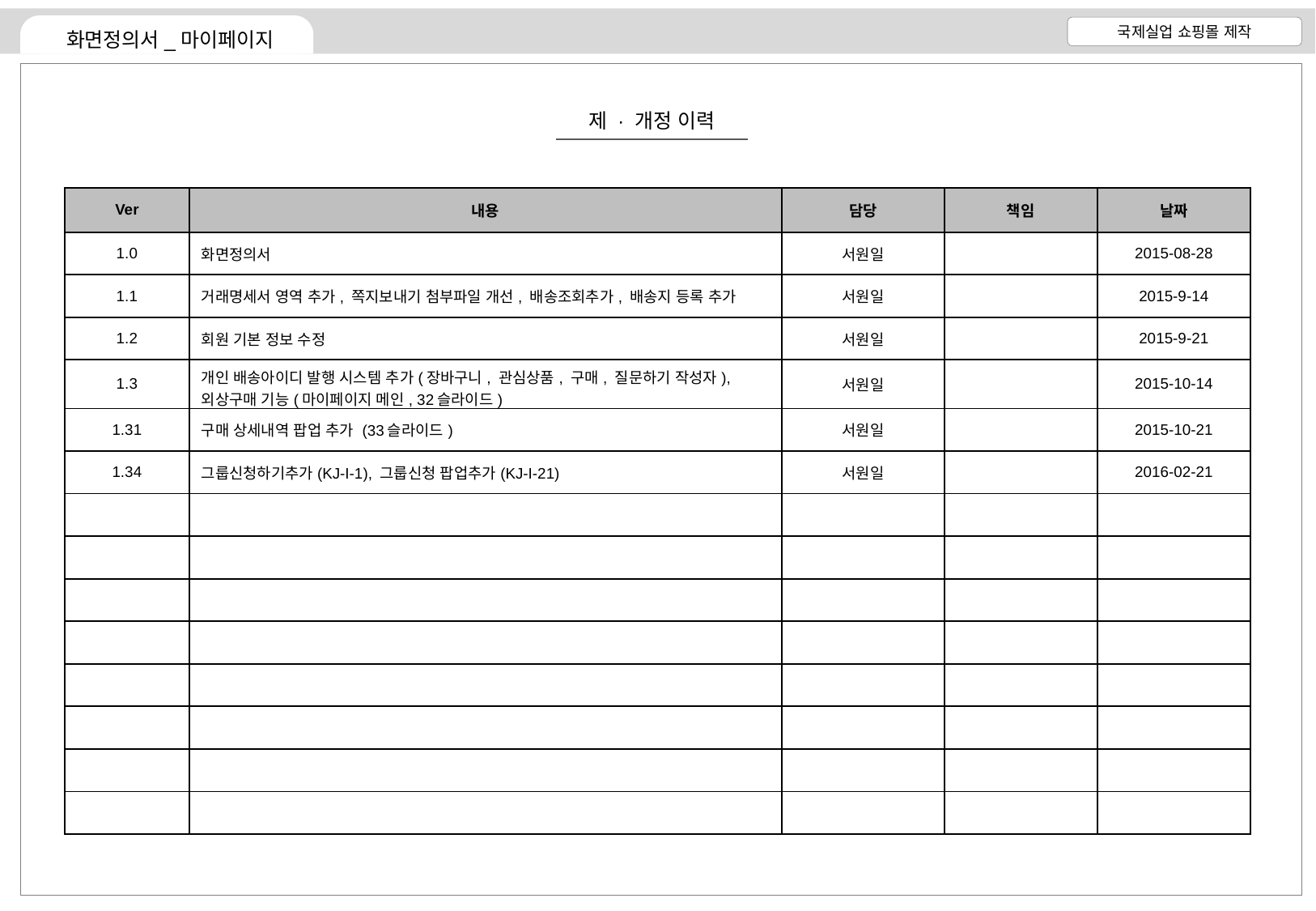

제 · 개정 이력
| Ver | 내용 | 담당 | 책임 | 날짜 |
| --- | --- | --- | --- | --- |
| 1.0 | 화면정의서 | 서원일 |  | 2015-08-28 |
| 1.1 | 거래명세서 영역 추가, 쪽지보내기 첨부파일 개선, 배송조회추가, 배송지 등록 추가 | 서원일 |  | 2015-9-14 |
| 1.2 | 회원 기본 정보 수정 | 서원일 |  | 2015-9-21 |
| 1.3 | 개인 배송아이디 발행 시스템 추가(장바구니, 관심상품, 구매, 질문하기 작성자), 외상구매 기능(마이페이지 메인, 32슬라이드) | 서원일 |  | 2015-10-14 |
| 1.31 | 구매 상세내역 팝업 추가 (33슬라이드) | 서원일 |  | 2015-10-21 |
| 1.34 | 그룹신청하기추가(KJ-I-1), 그룹신청 팝업추가(KJ-I-21) | 서원일 |  | 2016-02-21 |
|  |  |  |  |  |
|  |  |  |  |  |
|  |  |  |  |  |
|  |  |  |  |  |
|  |  |  |  |  |
|  |  |  |  |  |
|  |  |  |  |  |
|  |  |  |  |  |